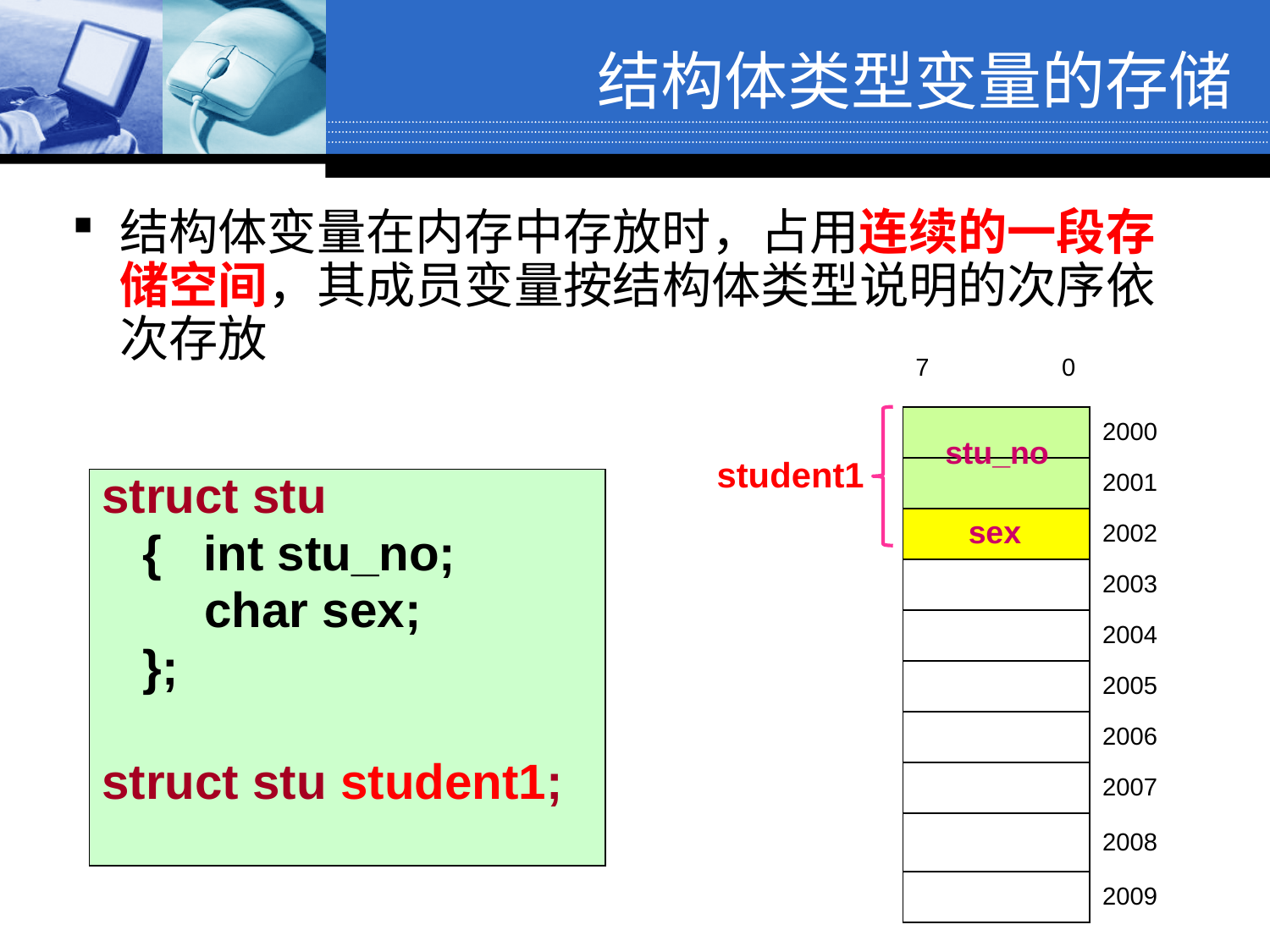

结构体类型变量的存储
结构体变量在内存中存放时，占用连续的一段存储空间，其成员变量按结构体类型说明的次序依次存放
| 7 0 |  |
| --- | --- |
|  | 2000 |
|  | 2001 |
|  | 2002 |
|  | 2003 |
|  | 2004 |
|  | 2005 |
|  | 2006 |
|  | 2007 |
|  | 2008 |
|  | 2009 |

stu_no
student1
struct stu
   {   int stu_no;
	    char sex;
   };

struct stu student1;

sex